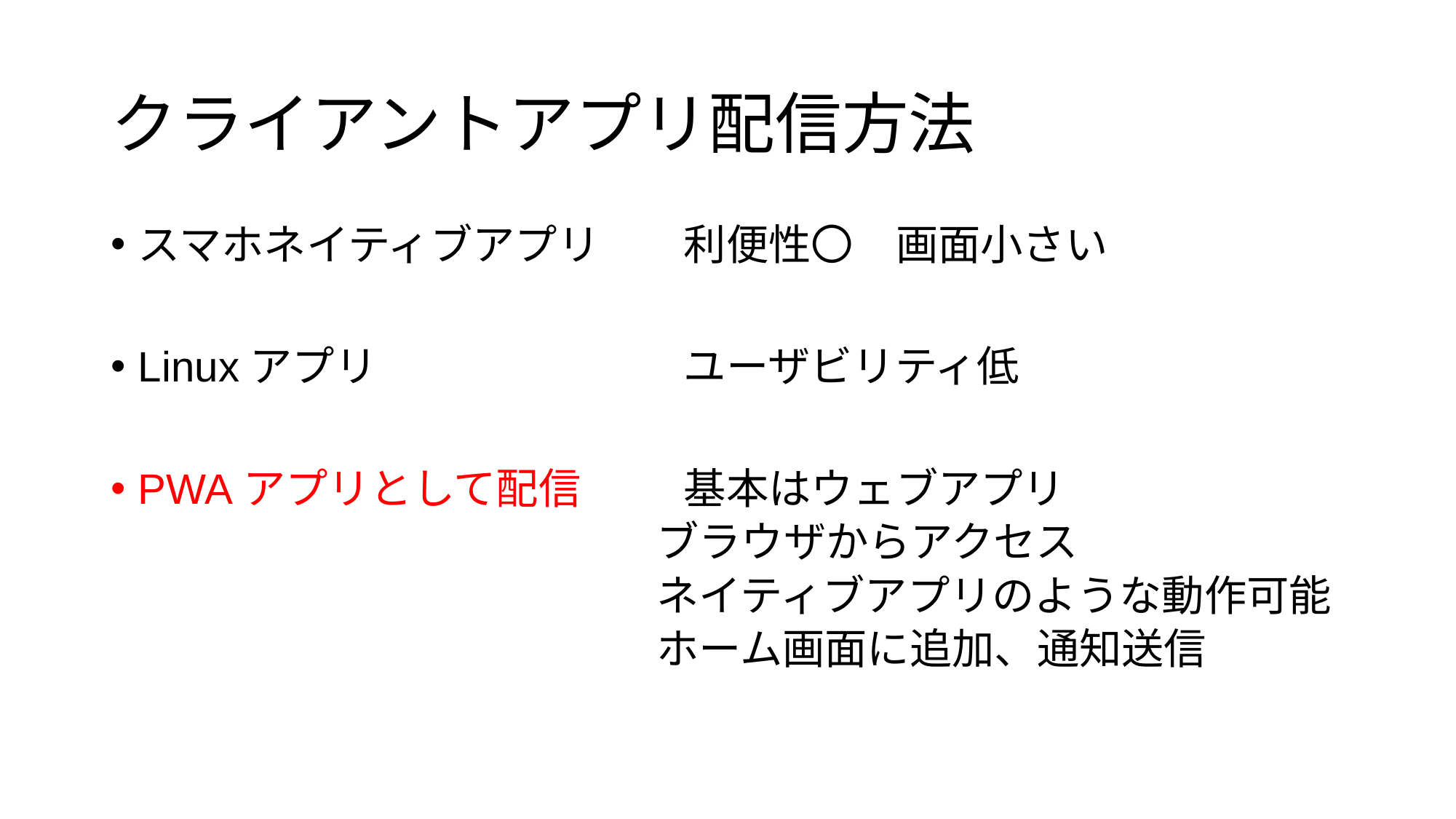

# クライアントアプリ配信方法
スマホネイティブアプリ	利便性〇　画面小さい

Linuxアプリ			ユーザビリティ低

PWAアプリとして配信	基本はウェブアプリ
	ブラウザからアクセス
	ネイティブアプリのような動作可能
	ホーム画面に追加、通知送信